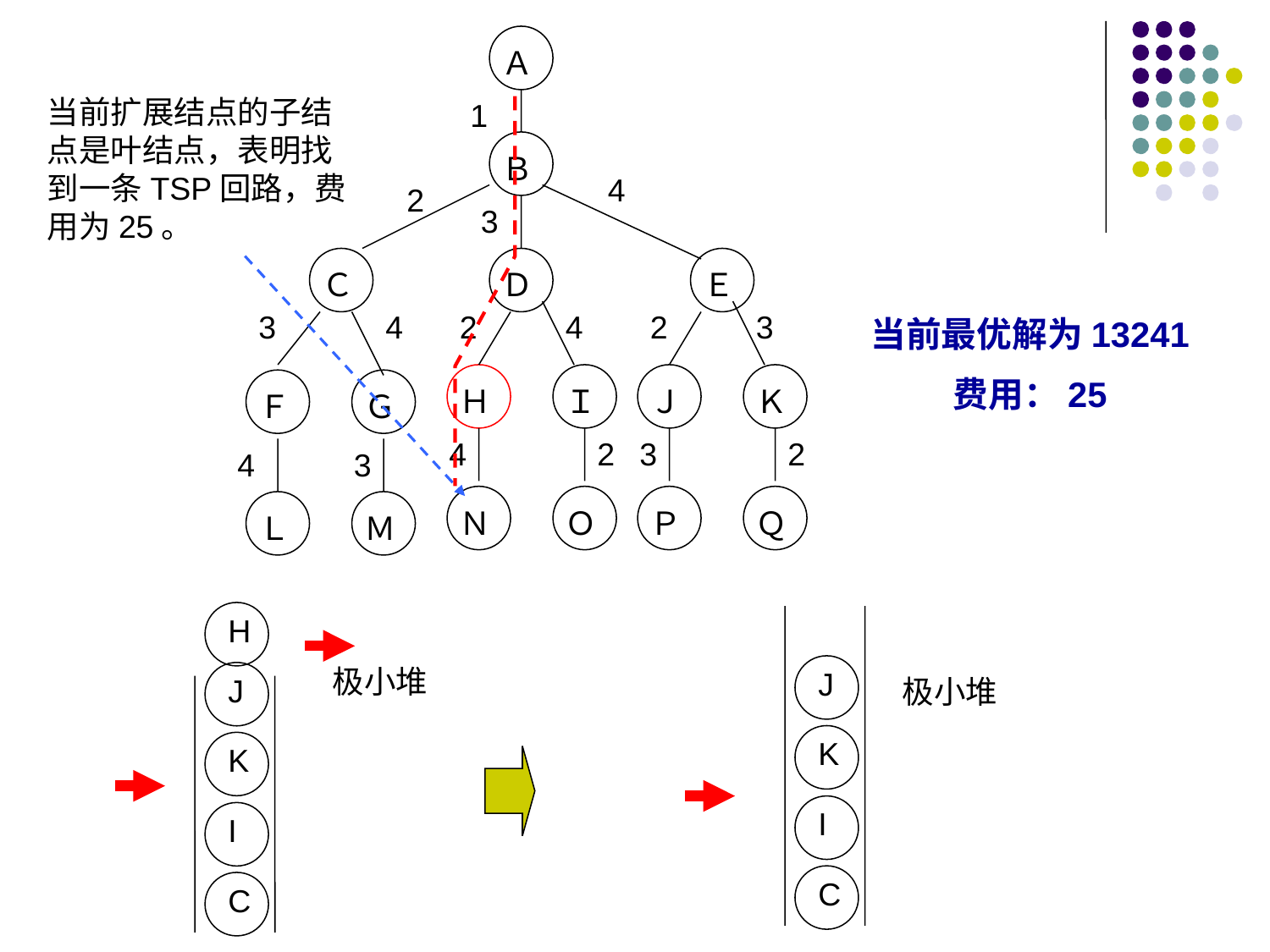

Ａ
当前扩展结点的子结点是叶结点，表明找到一条TSP回路，费用为25。

1

当前最优解为13241
费用：25

Ｂ
4
2

3

Ｃ
Ｄ
Ｅ
3
4
2

4
2

3

Ｉ

Ｊ

Ｇ
Ｈ
Ｋ
Ｆ
4

2
3

2
4

3

Ｎ

Ｏ

Ｐ

Ｑ

Ｌ

Ｍ

H

J
极小堆

K

I

C

极小堆

J

K

I

C